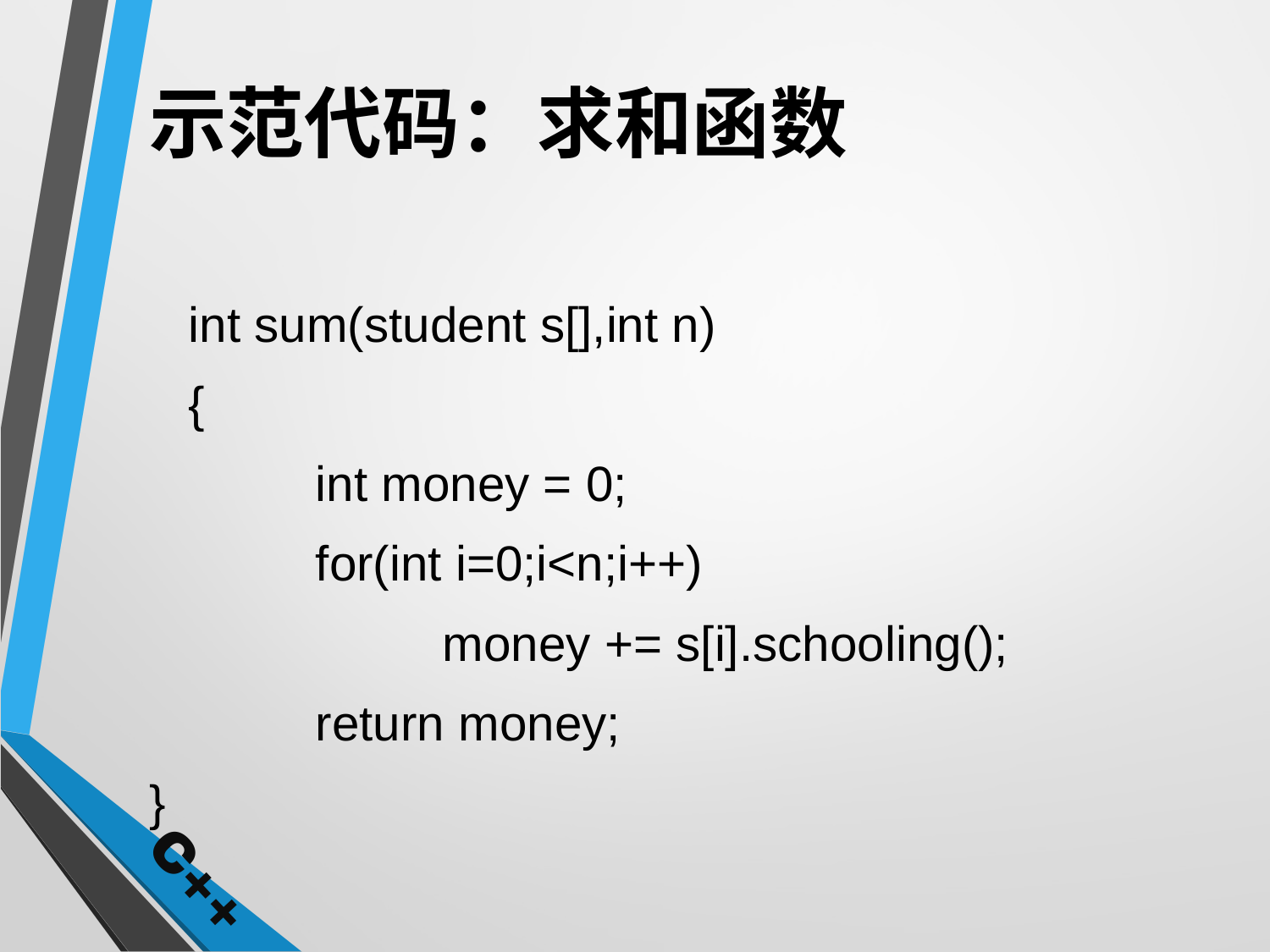

# 示范代码：求和函数
	int sum(student s[],int n)
	{
		int money = 0;
		for(int i=0;i<n;i++)
			money += s[i].schooling();
		return money;
}